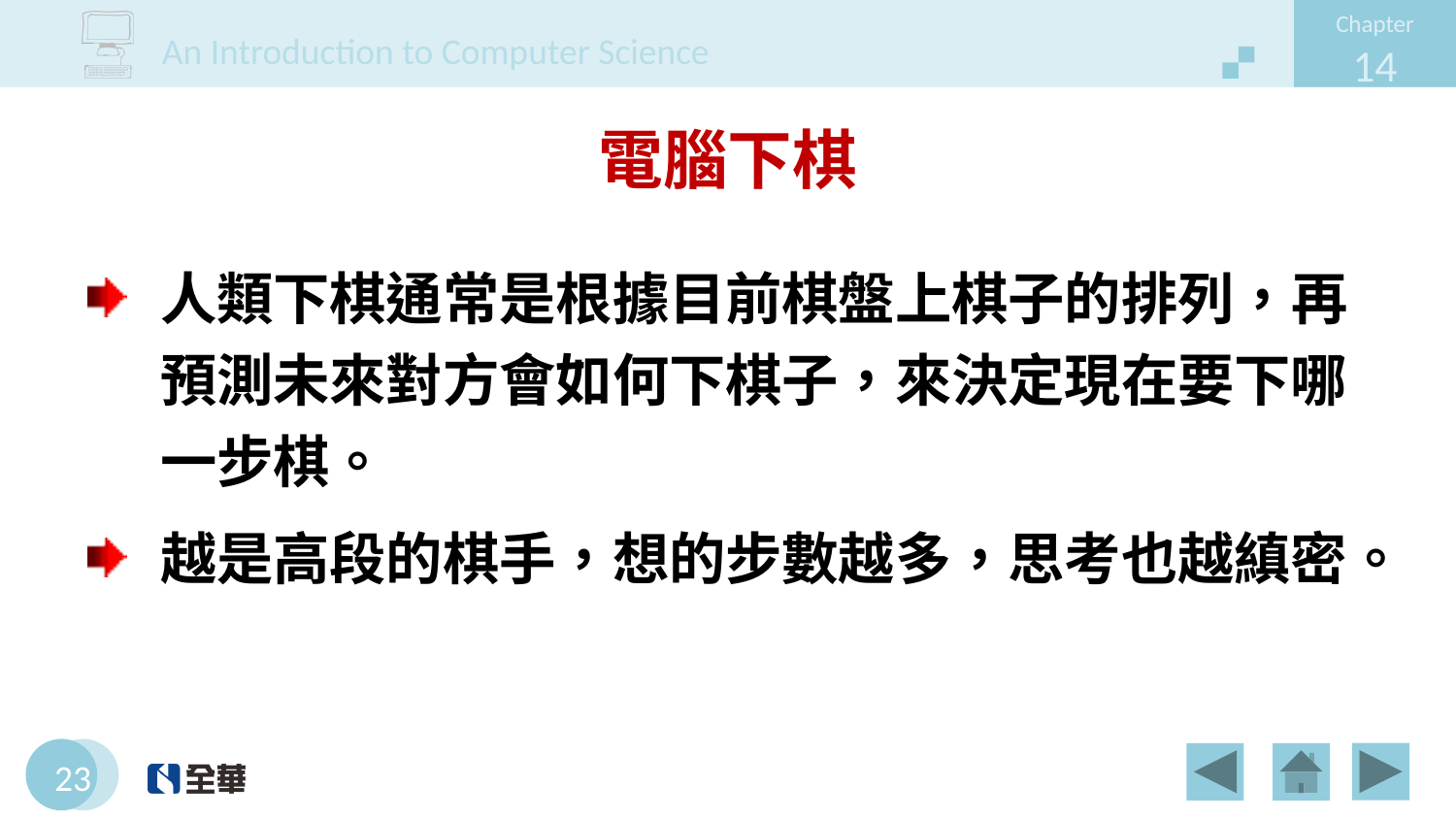

# 電腦下棋
人類下棋通常是根據目前棋盤上棋子的排列，再預測未來對方會如何下棋子，來決定現在要下哪一步棋。
越是高段的棋手，想的步數越多，思考也越縝密。